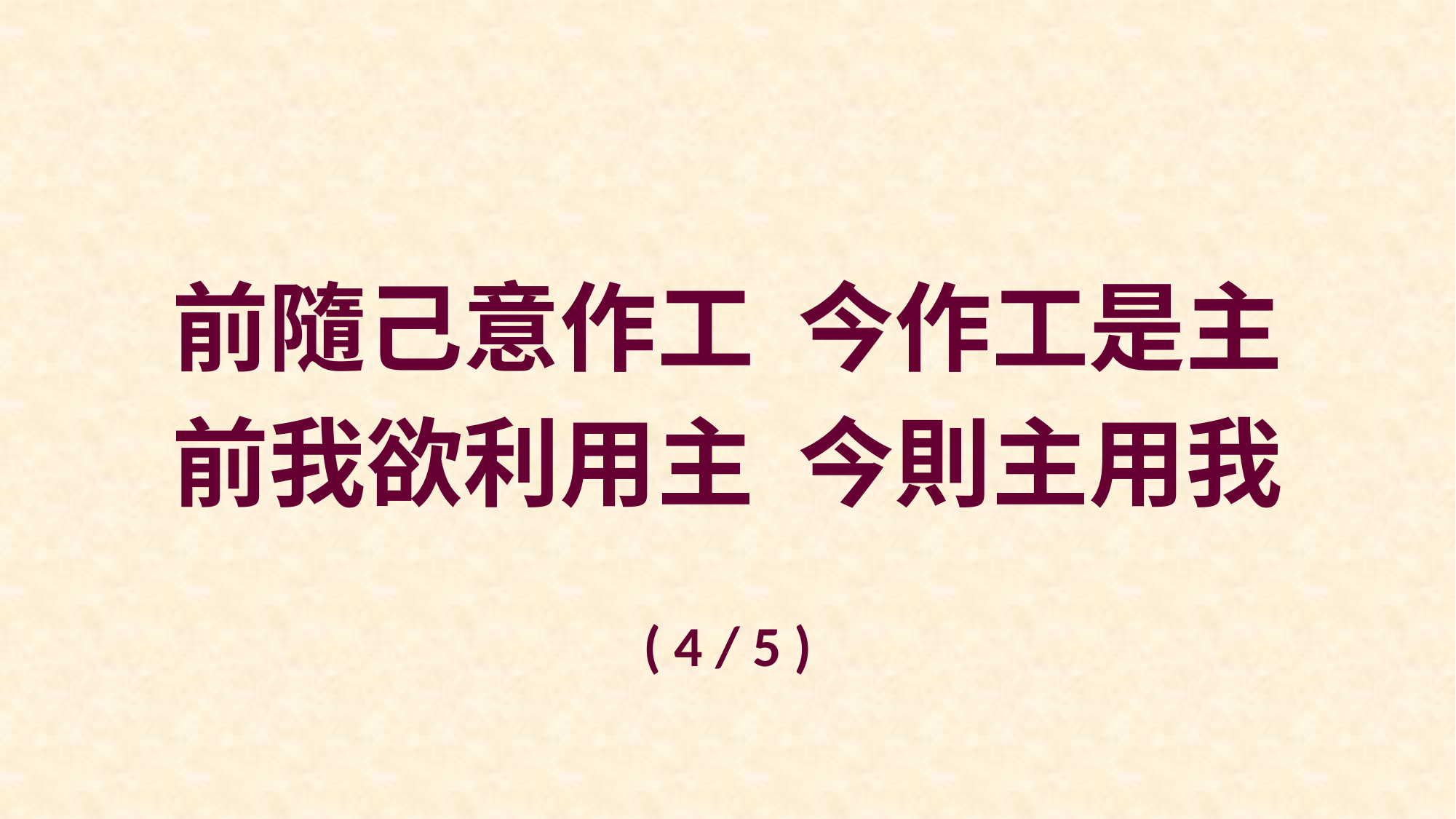

前隨己意作工  今作工是主
前我欲利用主  今則主用我
( 4 / 5 )